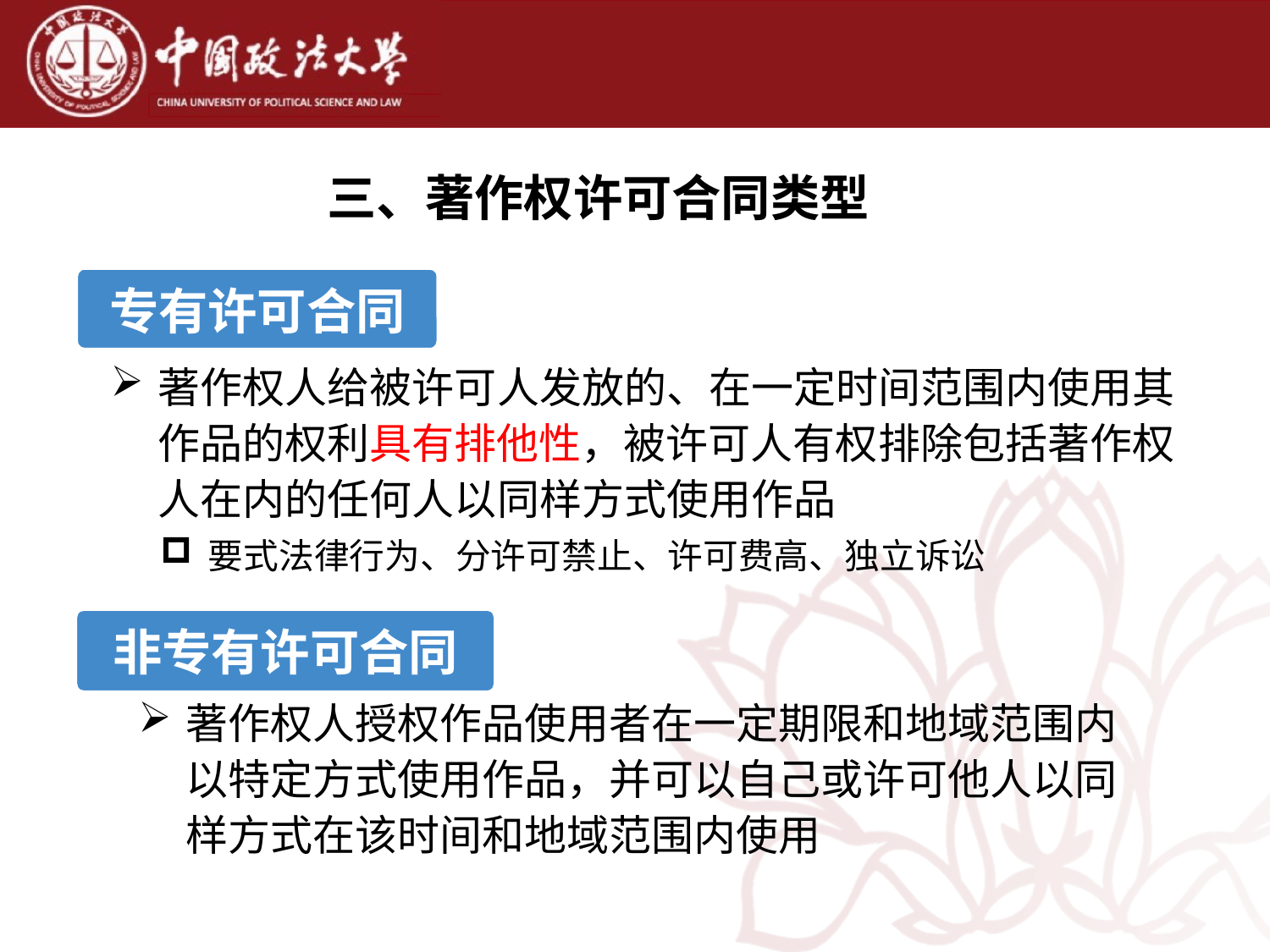

三、著作权许可合同类型

专有许可合同
著作权人给被许可人发放的、在一定时间范围内使用其作品的权利具有排他性，被许可人有权排除包括著作权人在内的任何人以同样方式使用作品
要式法律行为、分许可禁止、许可费高、独立诉讼

非专有许可合同
著作权人授权作品使用者在一定期限和地域范围内以特定方式使用作品，并可以自己或许可他人以同样方式在该时间和地域范围内使用